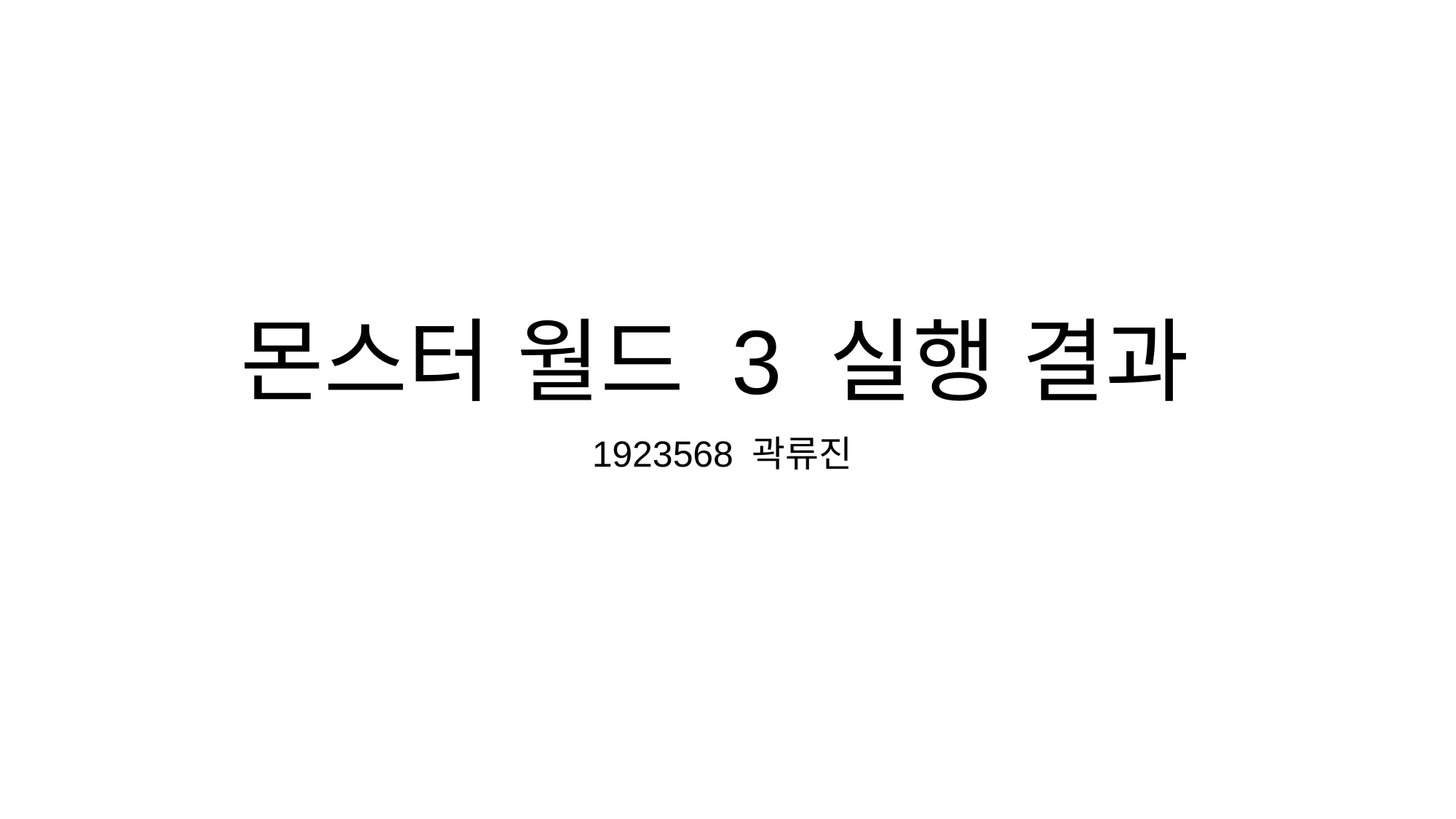

# 몬스터 월드 3 실행 결과
1923568 곽류진